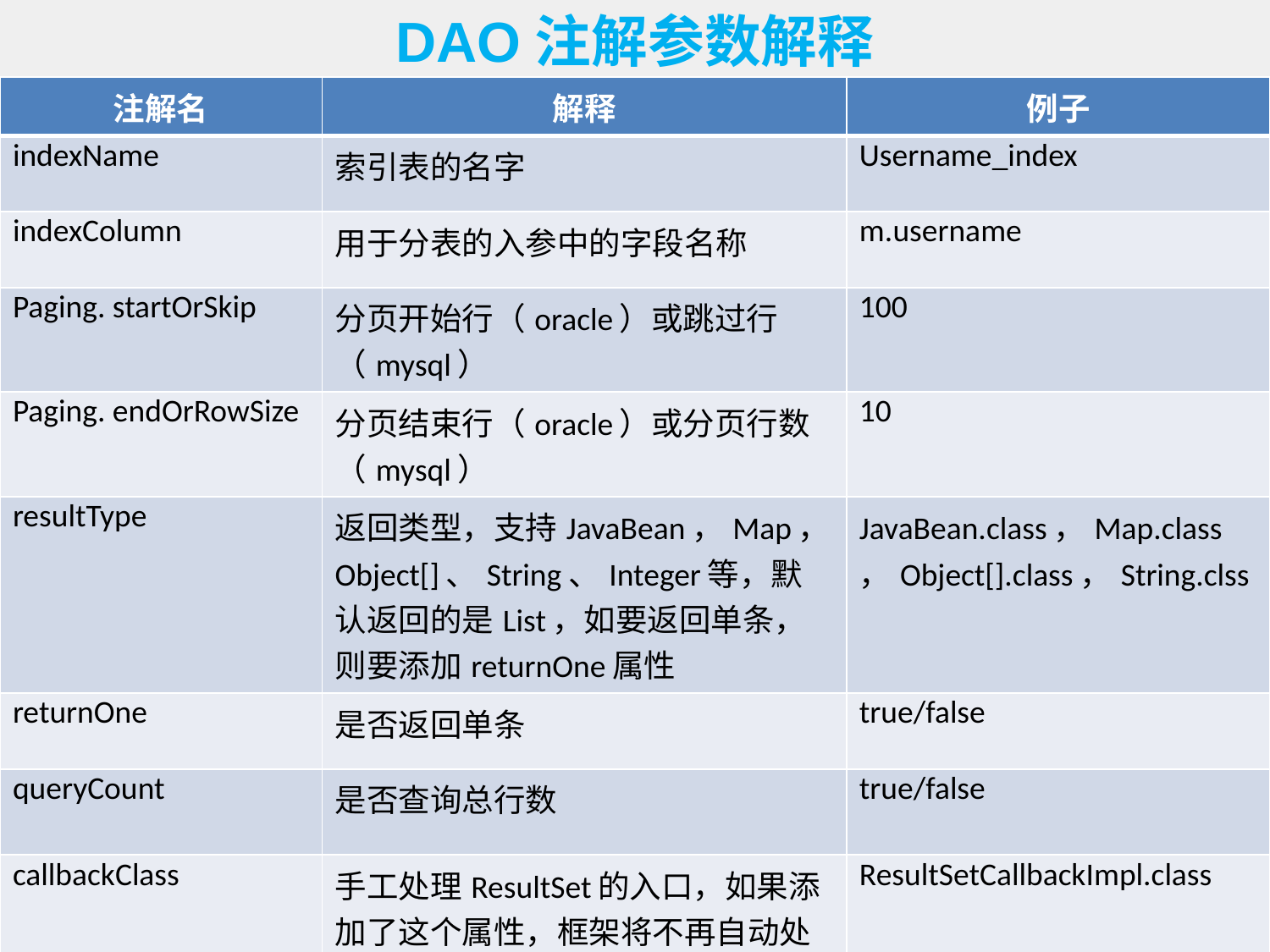

# DAO注解参数解释
| 注解名 | 解释 | 例子 |
| --- | --- | --- |
| indexName | 索引表的名字 | Username\_index |
| indexColumn | 用于分表的入参中的字段名称 | m.username |
| Paging. startOrSkip | 分页开始行（oracle）或跳过行（mysql） | 100 |
| Paging. endOrRowSize | 分页结束行（oracle）或分页行数（mysql） | 10 |
| resultType | 返回类型，支持JavaBean，Map，Object[]、String、Integer等，默认返回的是List，如要返回单条，则要添加returnOne属性 | JavaBean.class，Map.class，Object[].class，String.clss |
| returnOne | 是否返回单条 | true/false |
| queryCount | 是否查询总行数 | true/false |
| callbackClass | 手工处理ResultSet的入口，如果添加了这个属性，框架将不再自动处理结果。由用户自己处理。该类需要实现ResultSetCallback接口 | ResultSetCallbackImpl.class |